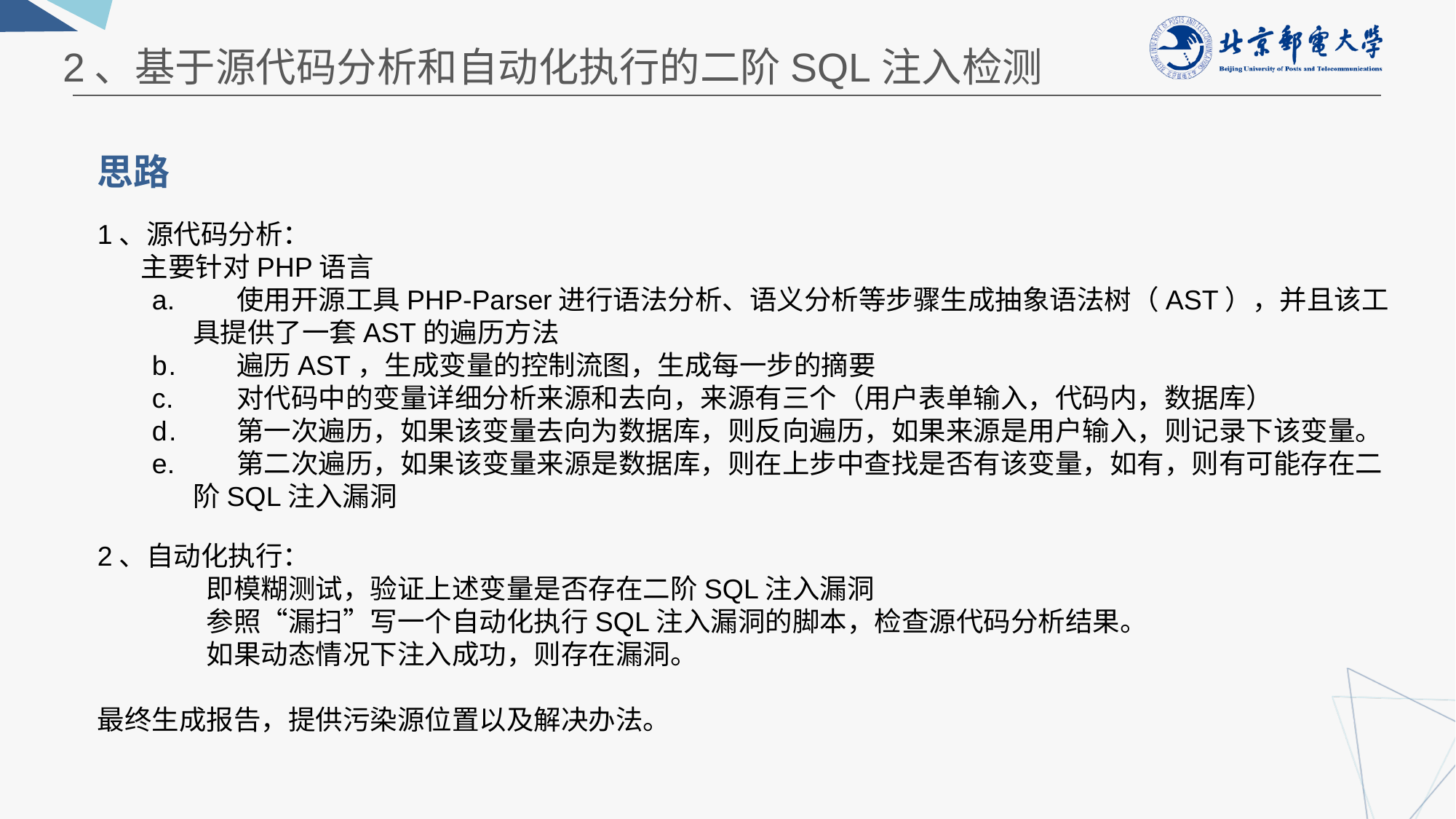

2、基于源代码分析和自动化执行的二阶SQL注入检测
思路
1、源代码分析：
      主要针对PHP语言
      使用开源工具PHP-Parser进行语法分析、语义分析等步骤生成抽象语法树（AST），并且该工具提供了一套AST的遍历方法
      遍历AST，生成变量的控制流图，生成每一步的摘要
      对代码中的变量详细分析来源和去向，来源有三个（用户表单输入，代码内，数据库）
      第一次遍历，如果该变量去向为数据库，则反向遍历，如果来源是用户输入，则记录下该变量。
      第二次遍历，如果该变量来源是数据库，则在上步中查找是否有该变量，如有，则有可能存在二阶SQL注入漏洞
2、自动化执行：
	即模糊测试，验证上述变量是否存在二阶SQL注入漏洞
	参照“漏扫”写一个自动化执行SQL注入漏洞的脚本，检查源代码分析结果。
	如果动态情况下注入成功，则存在漏洞。

最终生成报告，提供污染源位置以及解决办法。